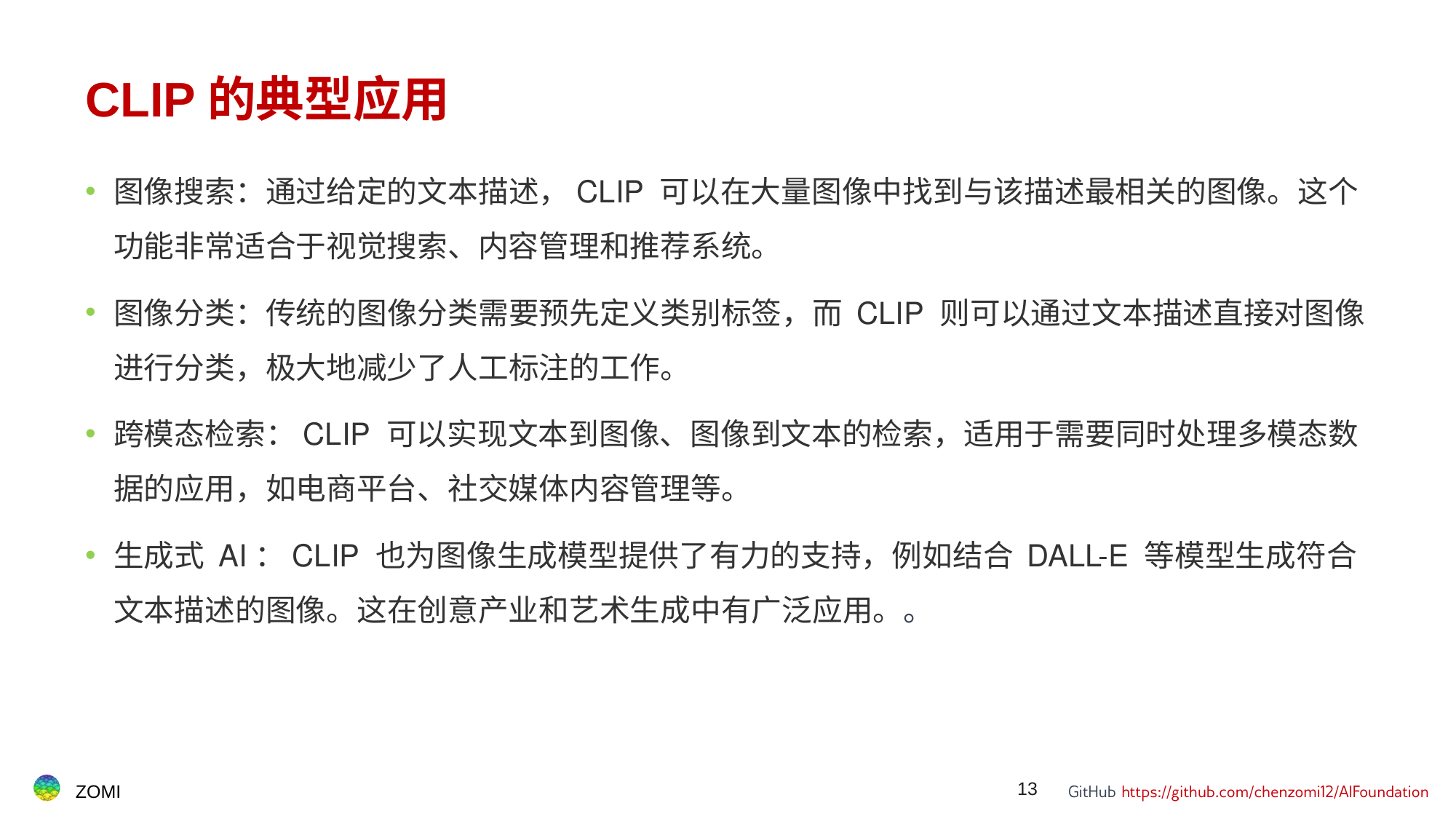

# CLIP的典型应用
图像搜索：通过给定的文本描述，CLIP 可以在大量图像中找到与该描述最相关的图像。这个功能非常适合于视觉搜索、内容管理和推荐系统。
图像分类：传统的图像分类需要预先定义类别标签，而 CLIP 则可以通过文本描述直接对图像进行分类，极大地减少了人工标注的工作。
跨模态检索：CLIP 可以实现文本到图像、图像到文本的检索，适用于需要同时处理多模态数据的应用，如电商平台、社交媒体内容管理等。
生成式 AI：CLIP 也为图像生成模型提供了有力的支持，例如结合 DALL-E 等模型生成符合文本描述的图像。这在创意产业和艺术生成中有广泛应用。。